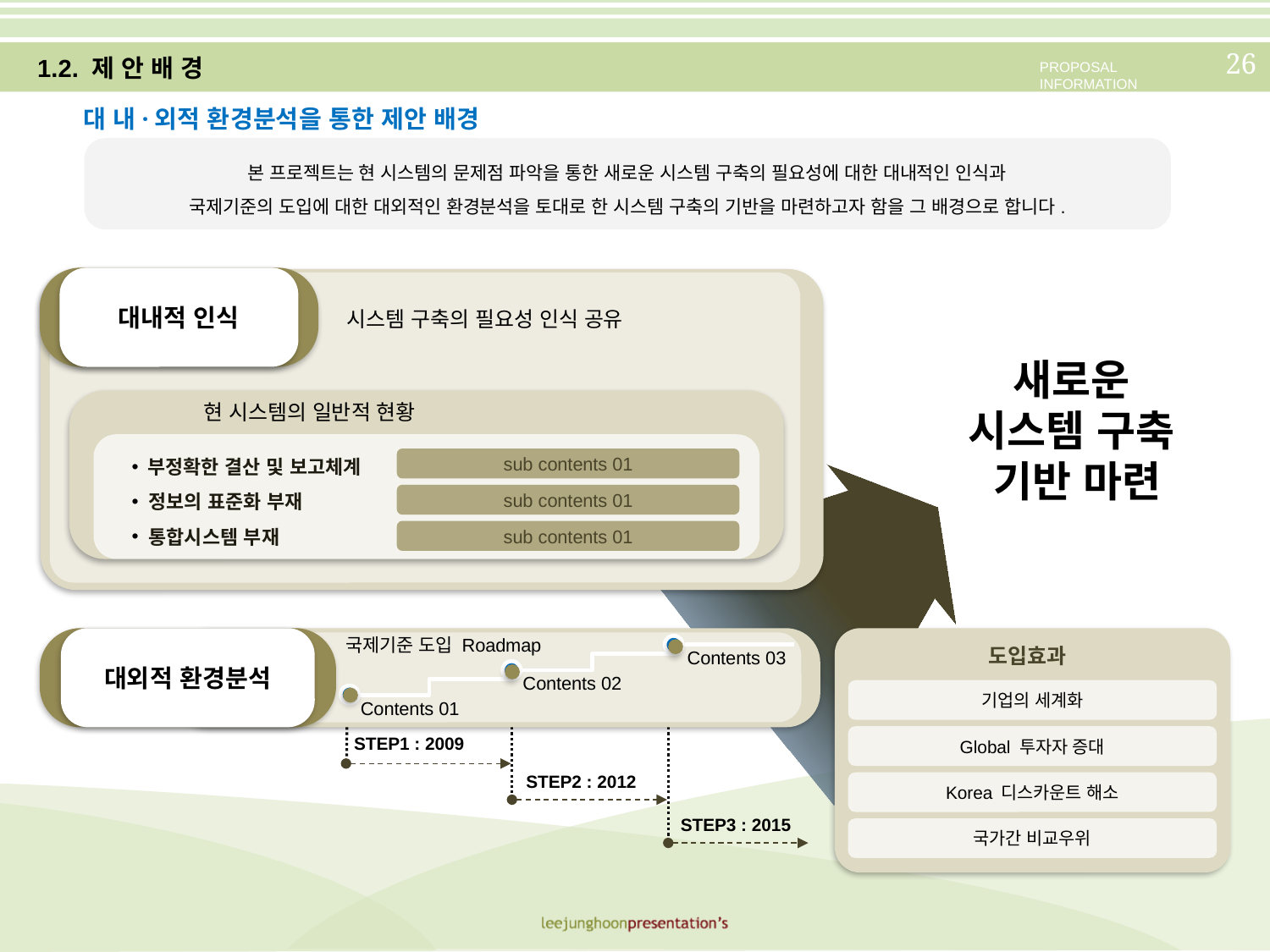

대내적 인식

시스템 구축의 필요성 인식 공유

현 시스템의 일반적 현황
 부정확한 결산 및 보고체계
 정보의 표준화 부재
 통합시스템 부재
sub contents 01
sub contents 01
sub contents 01
새로운
시스템 구축
기반 마련

국제기준 도입 Roadmap

대외적 환경분석

Contents 03
Contents 02
Contents 01
STEP1 : 2009
STEP2 : 2012
STEP3 : 2015

도입효과
기업의 세계화
Global 투자자 증대
Korea 디스카운트 해소
국가간 비교우위